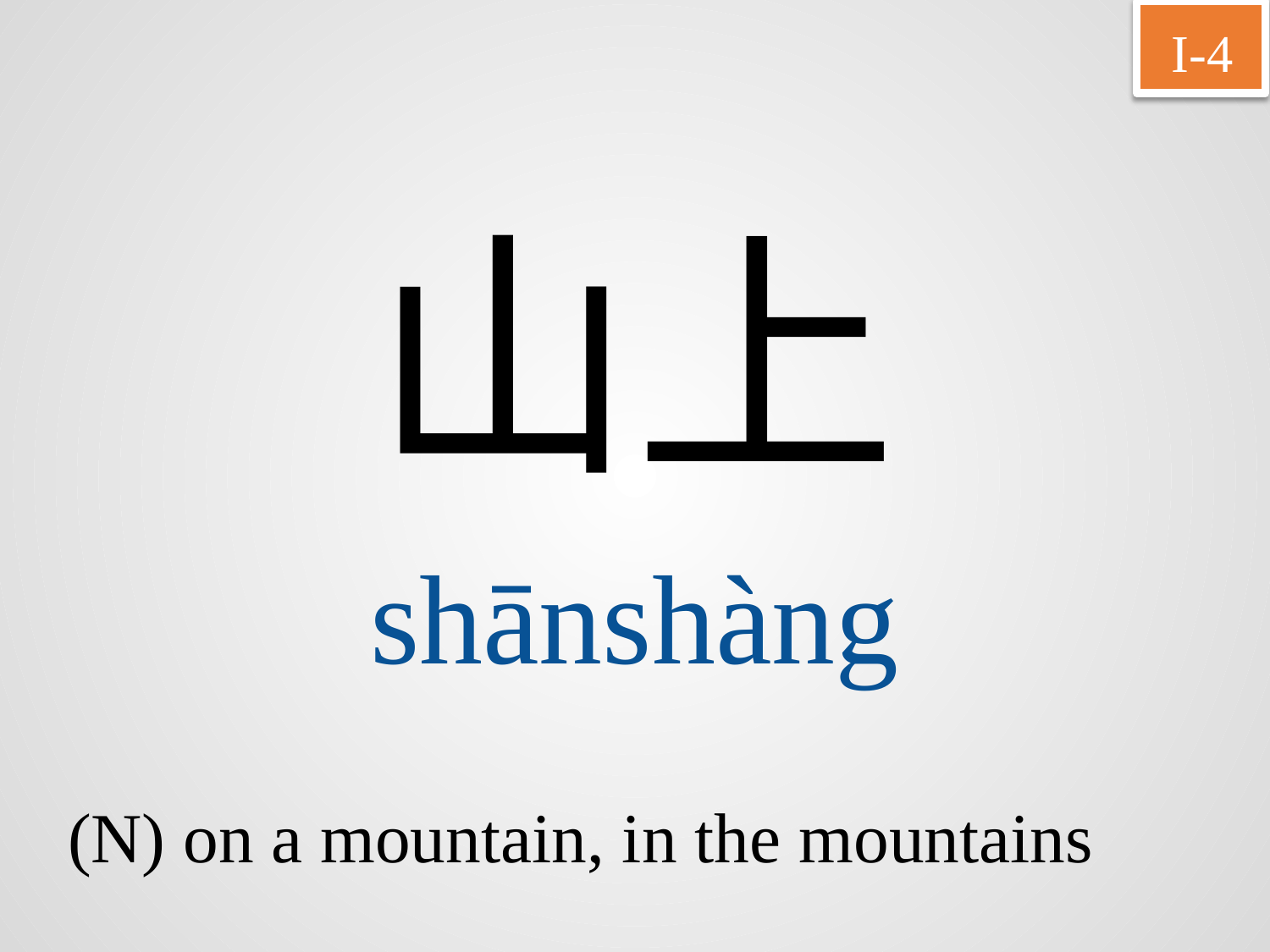

I-4

山上
shānshàng
(N) on a mountain, in the mountains